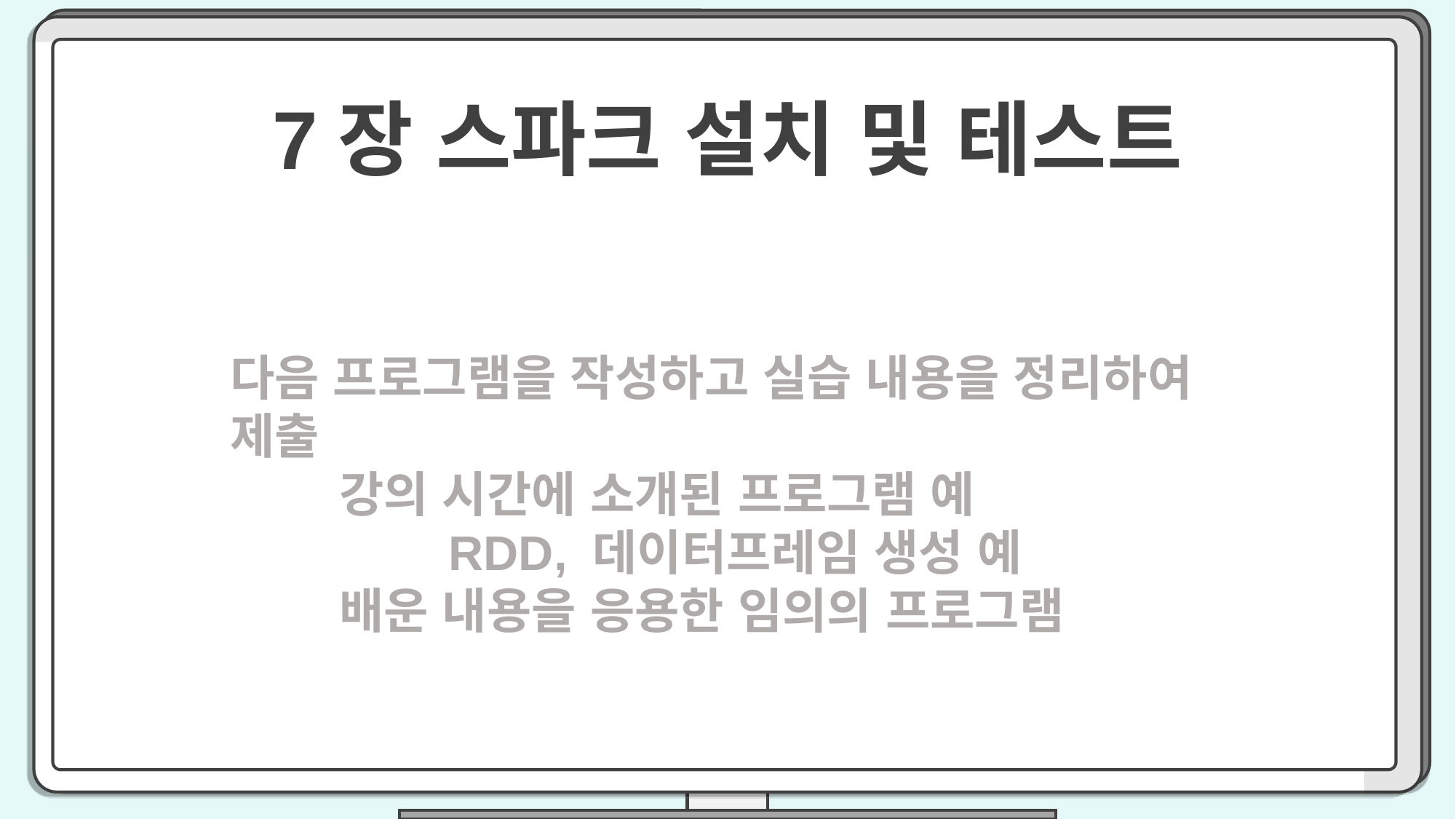

7장 스파크 설치 및 테스트
다음 프로그램을 작성하고 실습 내용을 정리하여 제출
	강의 시간에 소개된 프로그램 예
		RDD, 데이터프레임 생성 예
	배운 내용을 응용한 임의의 프로그램